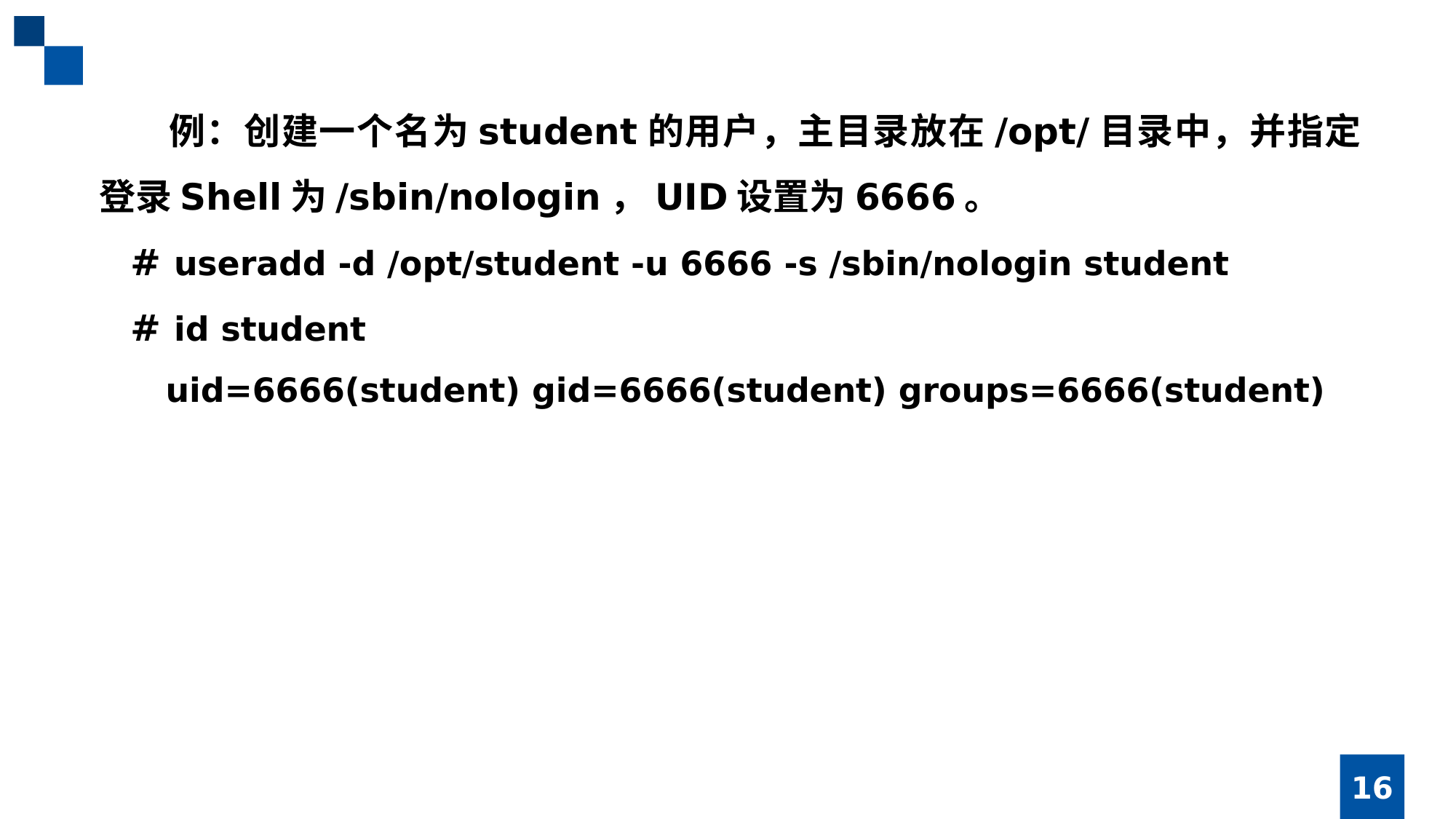

例：创建一个名为student的用户，主目录放在/opt/目录中，并指定登录Shell为/sbin/nologin，UID设置为6666。
# useradd -d /opt/student -u 6666 -s /sbin/nologin student
# id student
   uid=6666(student) gid=6666(student) groups=6666(student)
16